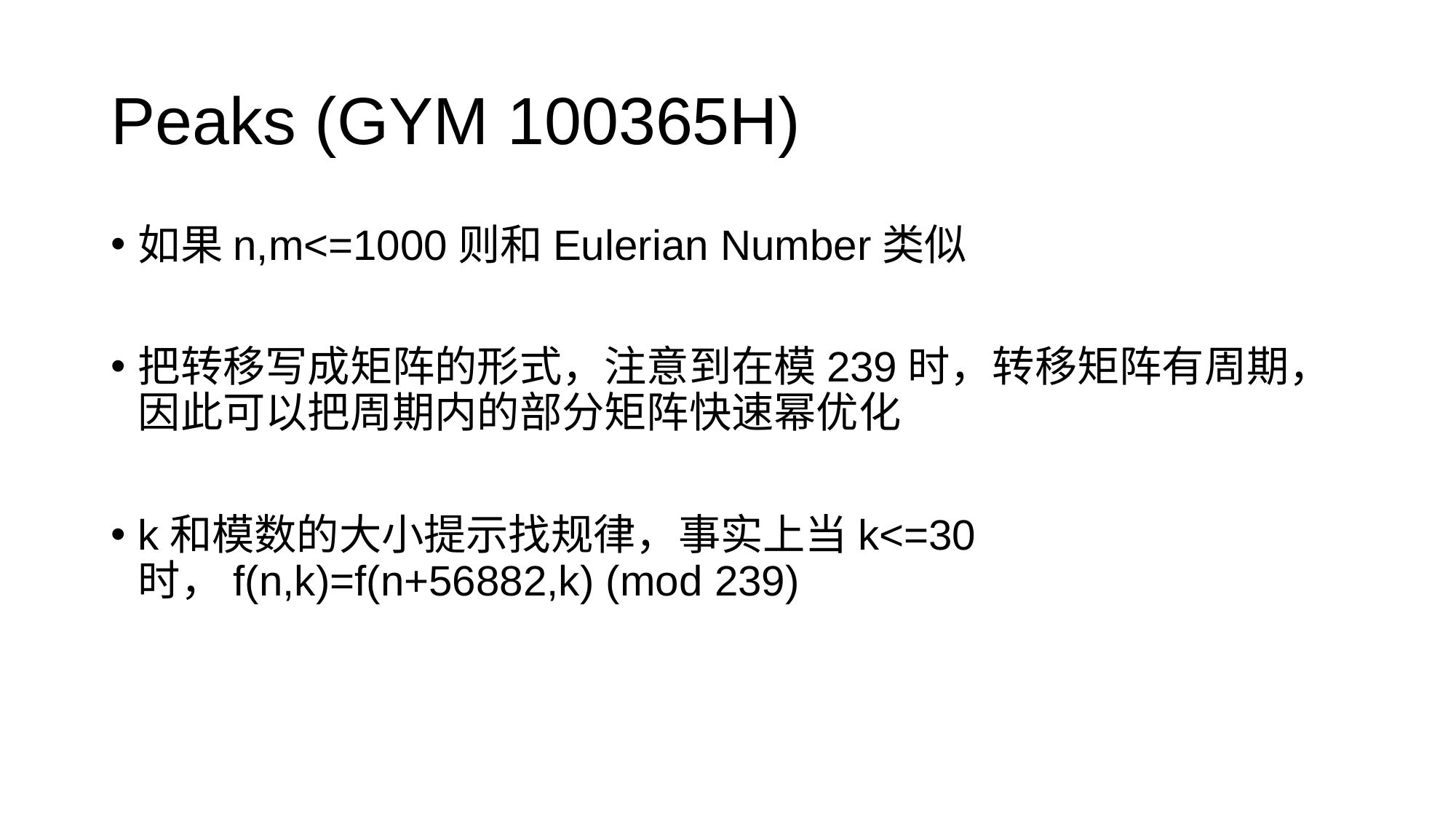

# Peaks (GYM 100365H)
如果n,m<=1000则和Eulerian Number类似

把转移写成矩阵的形式，注意到在模239时，转移矩阵有周期，因此可以把周期内的部分矩阵快速幂优化

k和模数的大小提示找规律，事实上当k<=30时，f(n,k)=f(n+56882,k) (mod 239)